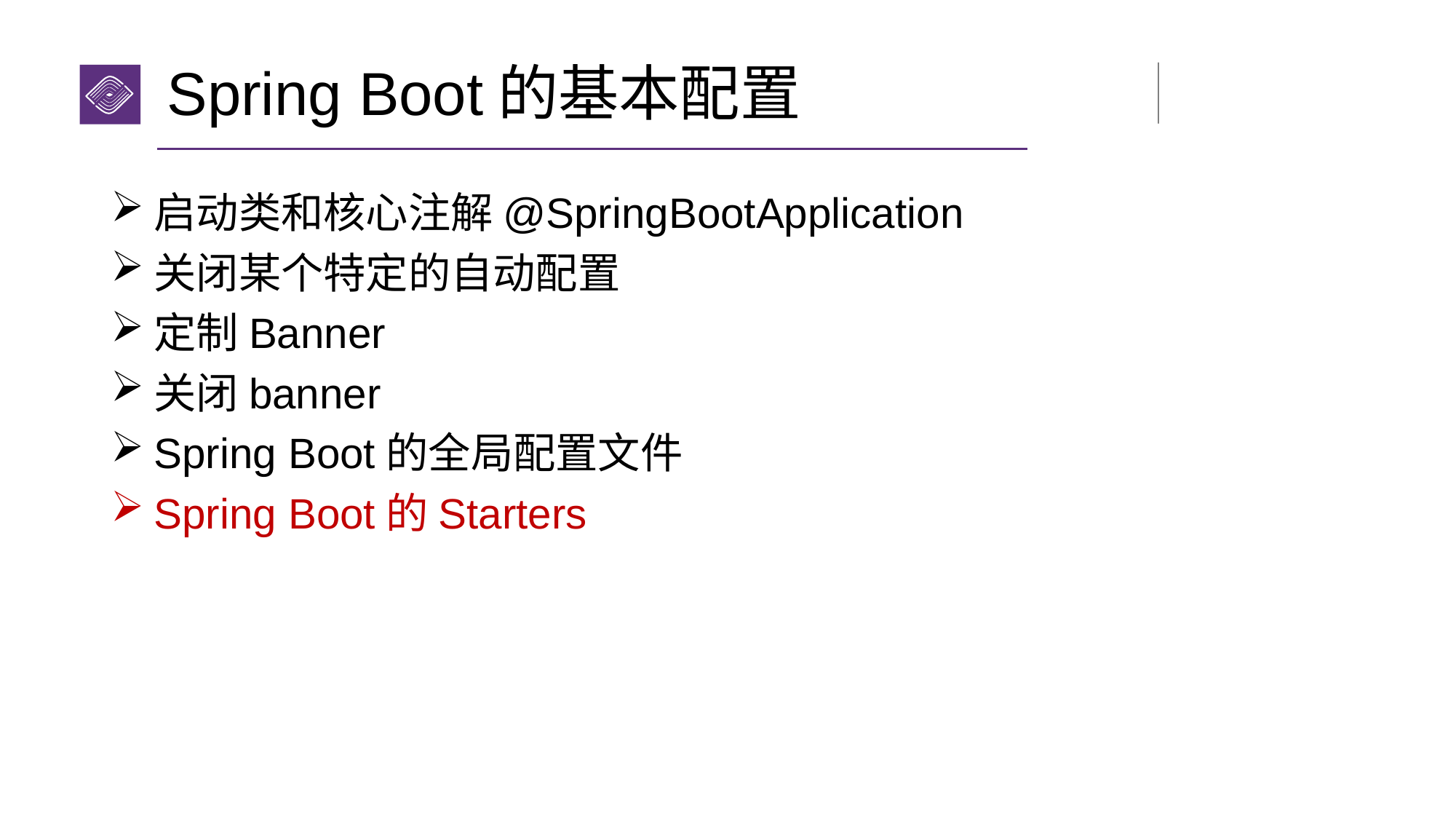

# Spring Boot的基本配置
启动类和核心注解@SpringBootApplication
关闭某个特定的自动配置
定制Banner
关闭banner
Spring Boot的全局配置文件
Spring Boot的Starters
16